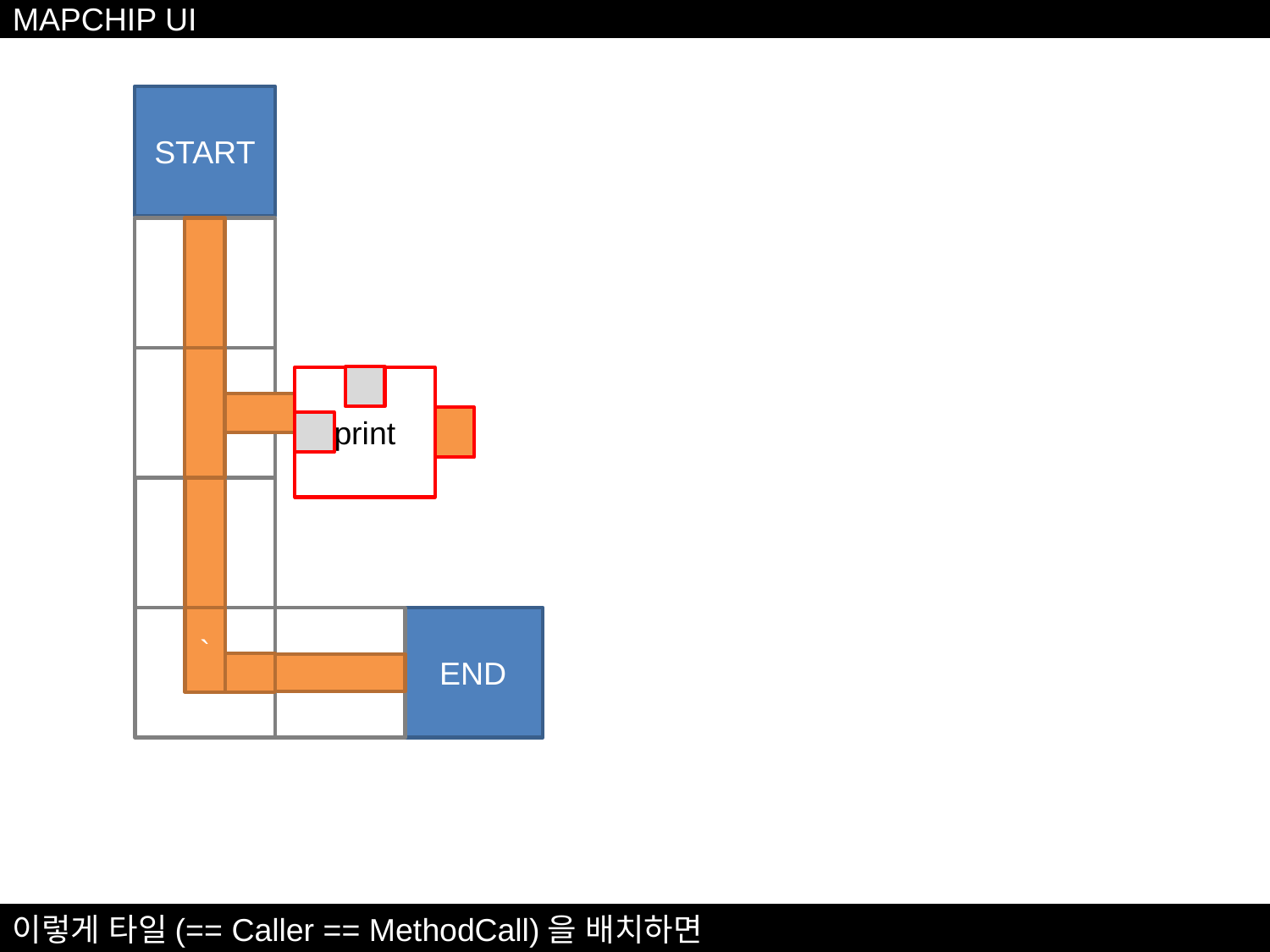

MAPCHIP UI
START

print

END

`

이렇게 타일(== Caller == MethodCall)을 배치하면